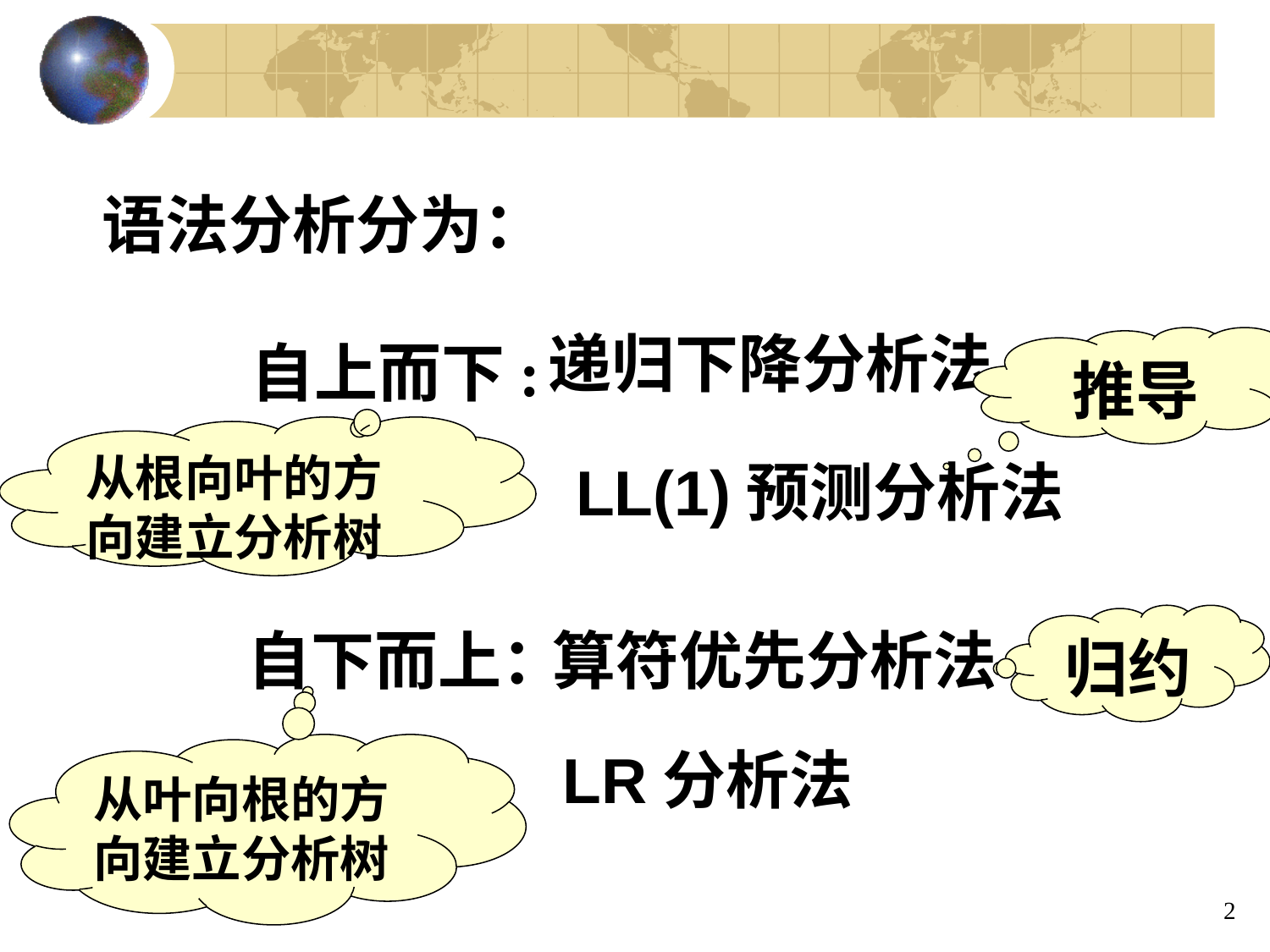

语法分析分为：
递归下降分析法
自上而下:
推导
从根向叶的方向建立分析树
 LL(1)预测分析法

归约
自下而上：
算符优先分析法
从叶向根的方向建立分析树
LR分析法
2